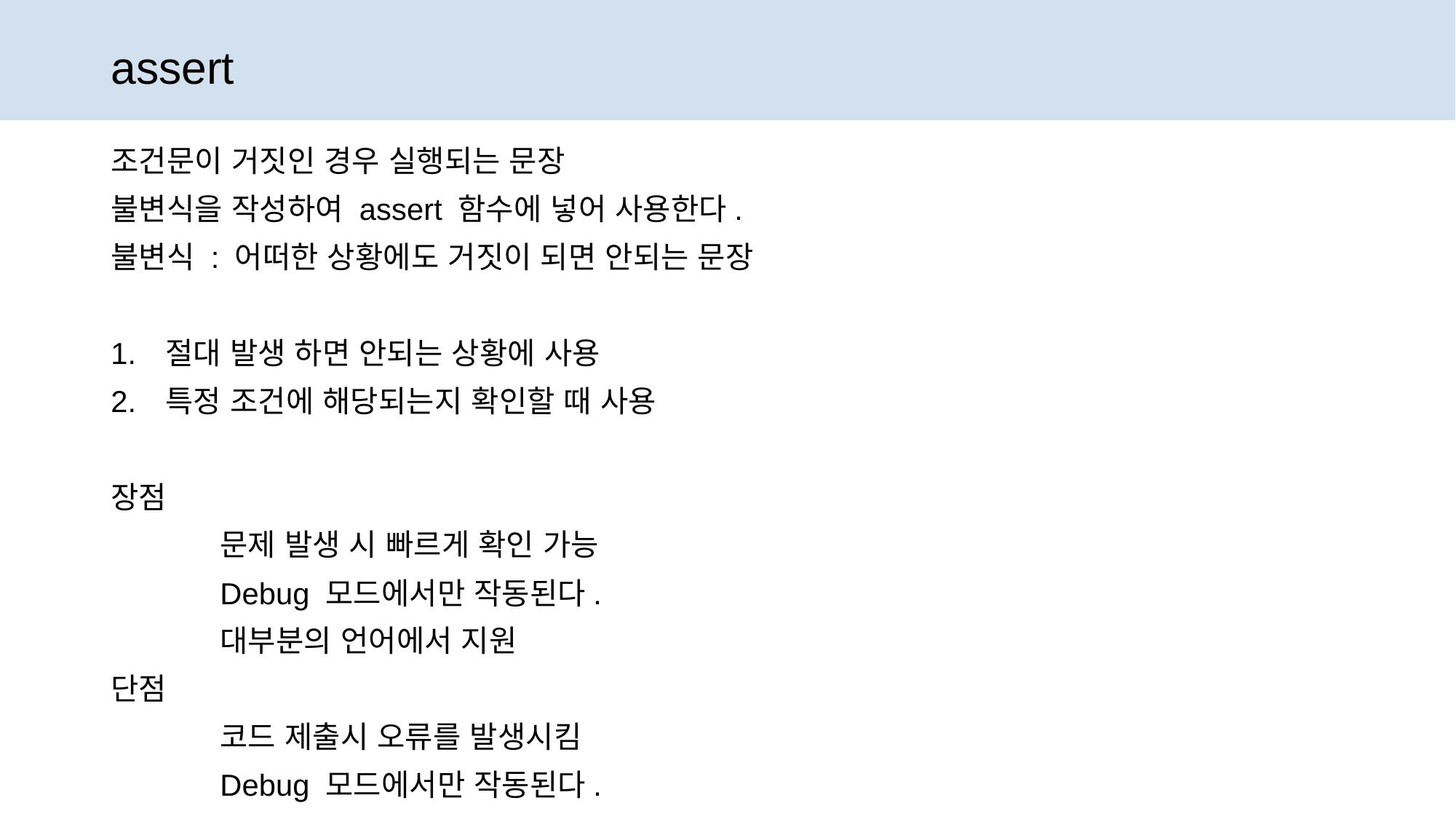

# assert
조건문이 거짓인 경우 실행되는 문장
불변식을 작성하여 assert 함수에 넣어 사용한다.
불변식 : 어떠한 상황에도 거짓이 되면 안되는 문장

절대 발생 하면 안되는 상황에 사용
특정 조건에 해당되는지 확인할 때 사용

장점
	문제 발생 시 빠르게 확인 가능
	Debug 모드에서만 작동된다.
	대부분의 언어에서 지원
단점
	코드 제출시 오류를 발생시킴
	Debug 모드에서만 작동된다.